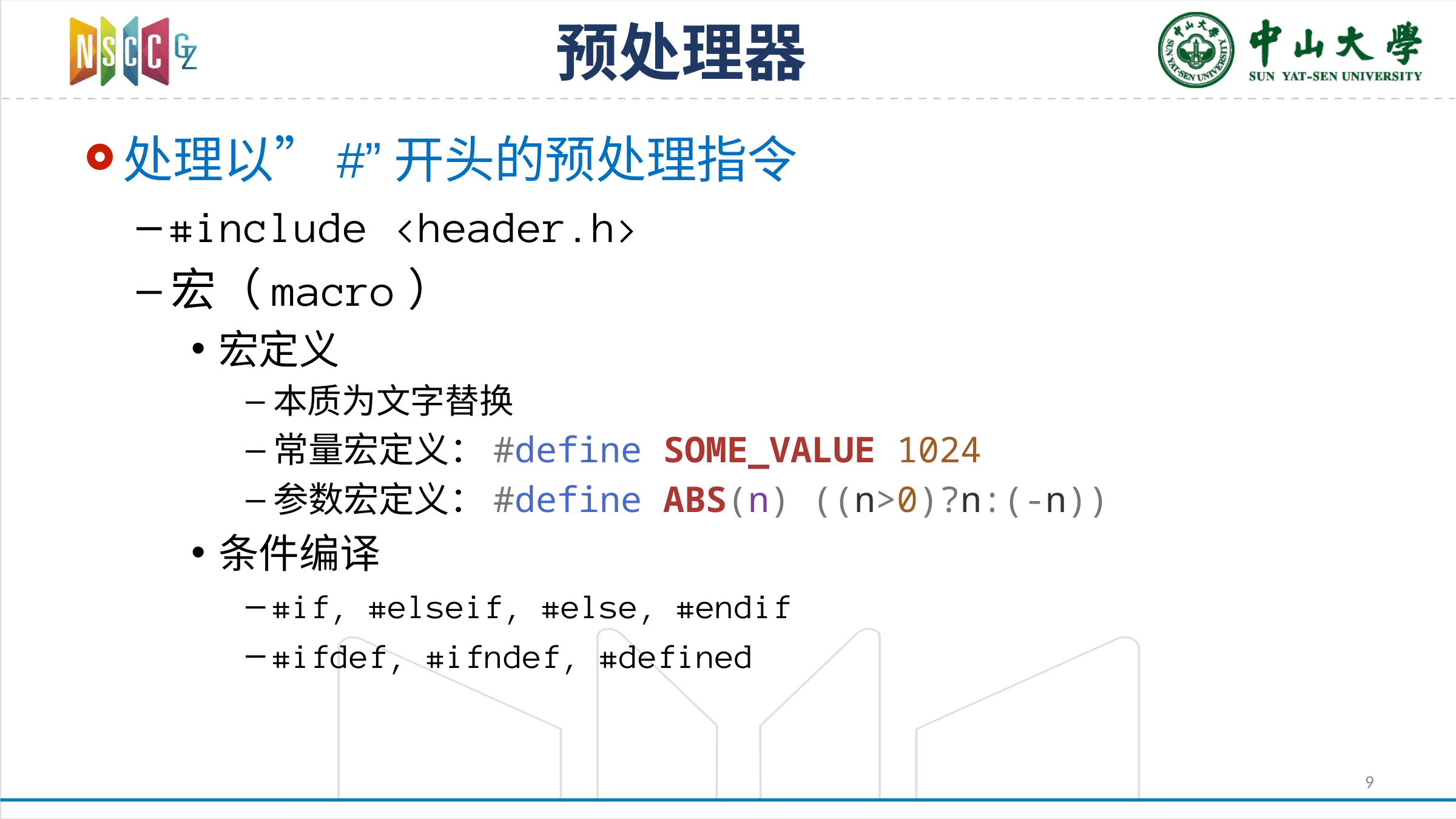

# 预处理器
处理以”#”开头的预处理指令
#include <header.h>
宏（macro）
宏定义
本质为文字替换
常量宏定义：#define SOME_VALUE 1024
参数宏定义：#define ABS(n) ((n>0)?n:(-n))
条件编译
#if, #elseif, #else, #endif
#ifdef, #ifndef, #defined
9